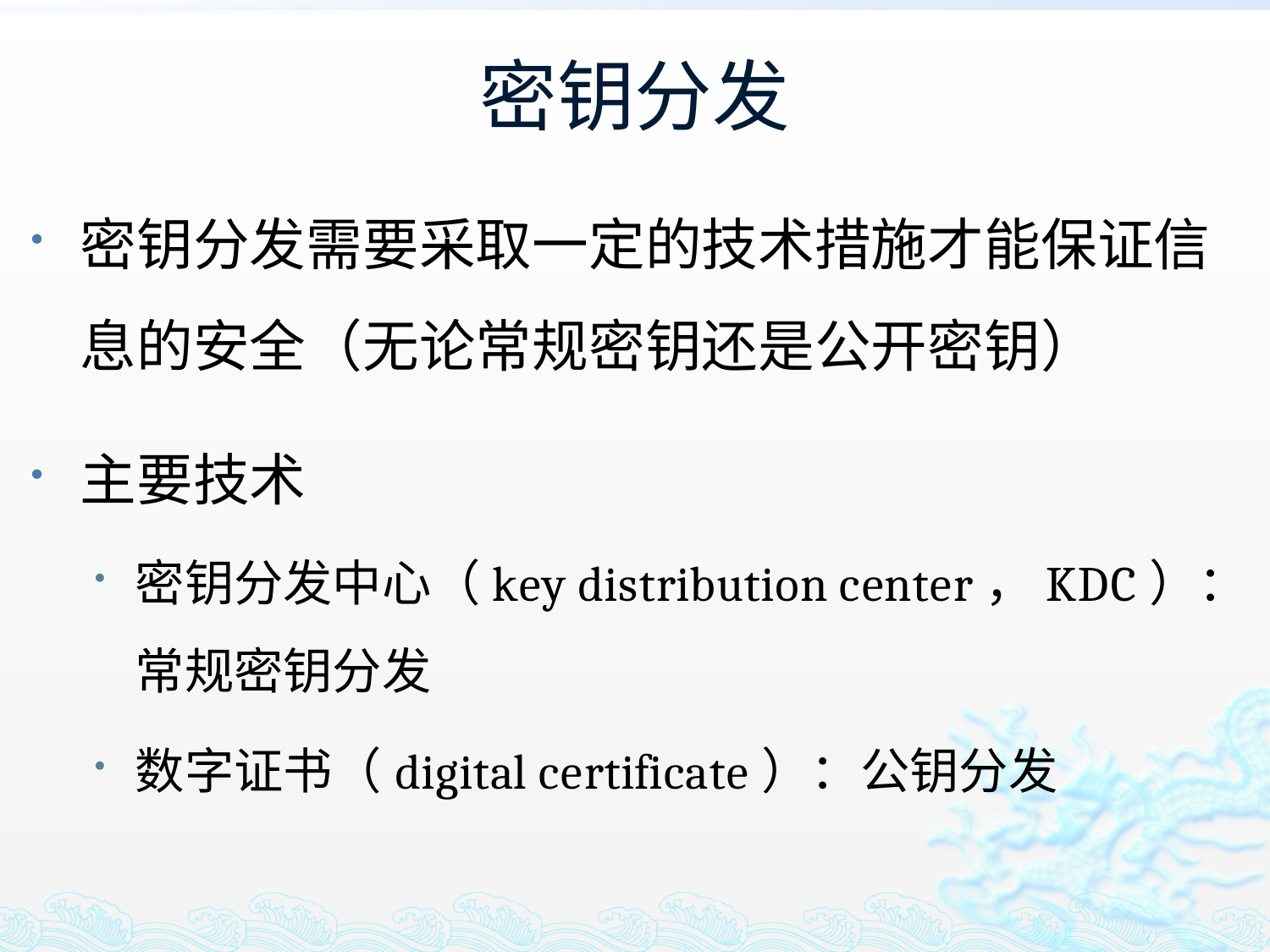

# 密钥分发
密钥分发需要采取一定的技术措施才能保证信息的安全（无论常规密钥还是公开密钥）
主要技术
密钥分发中心（key distribution center，KDC）：常规密钥分发
数字证书（digital certificate）：公钥分发